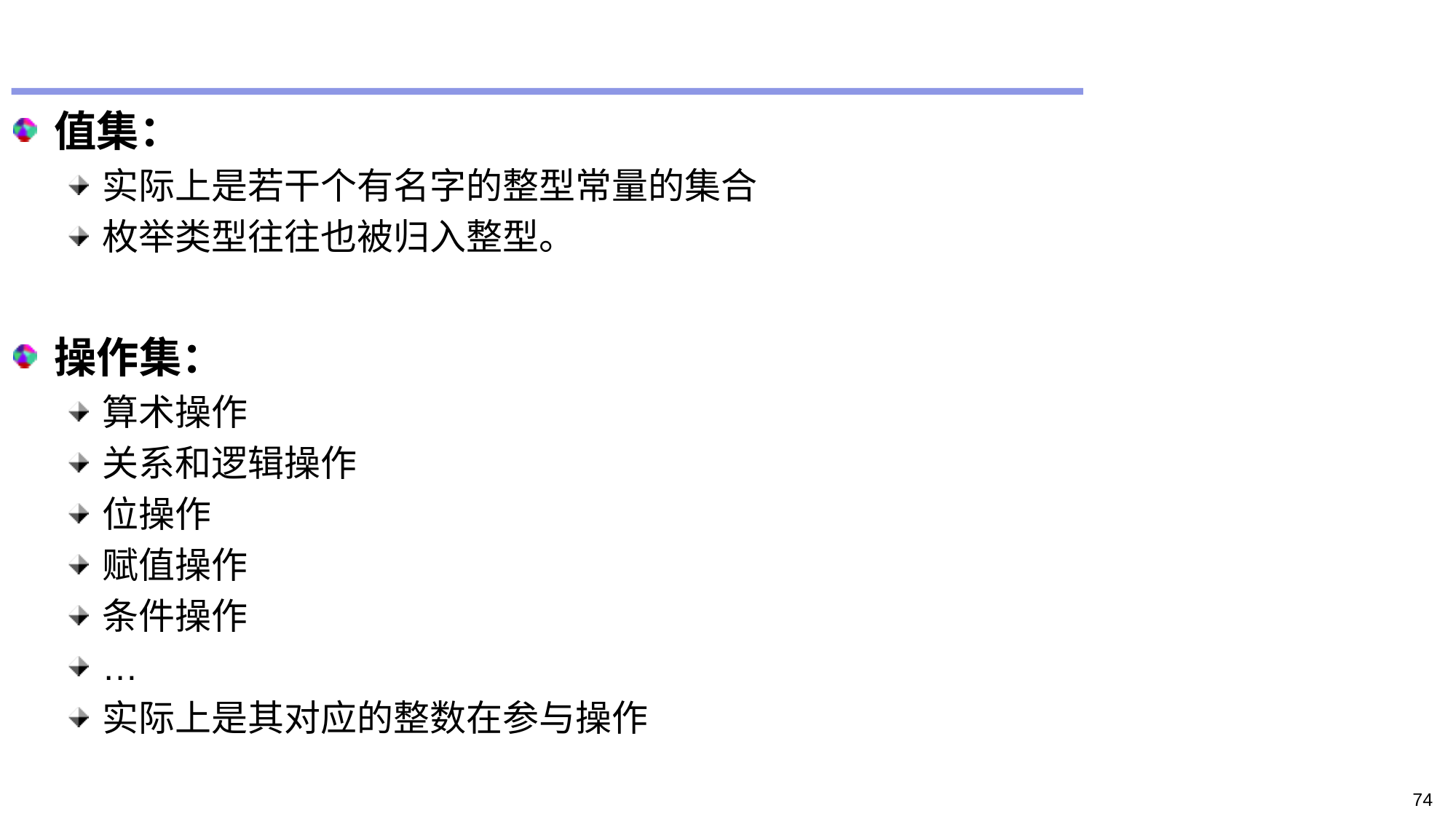

#
值集：
实际上是若干个有名字的整型常量的集合
枚举类型往往也被归入整型。

操作集：
算术操作
关系和逻辑操作
位操作
赋值操作
条件操作
…
实际上是其对应的整数在参与操作
74